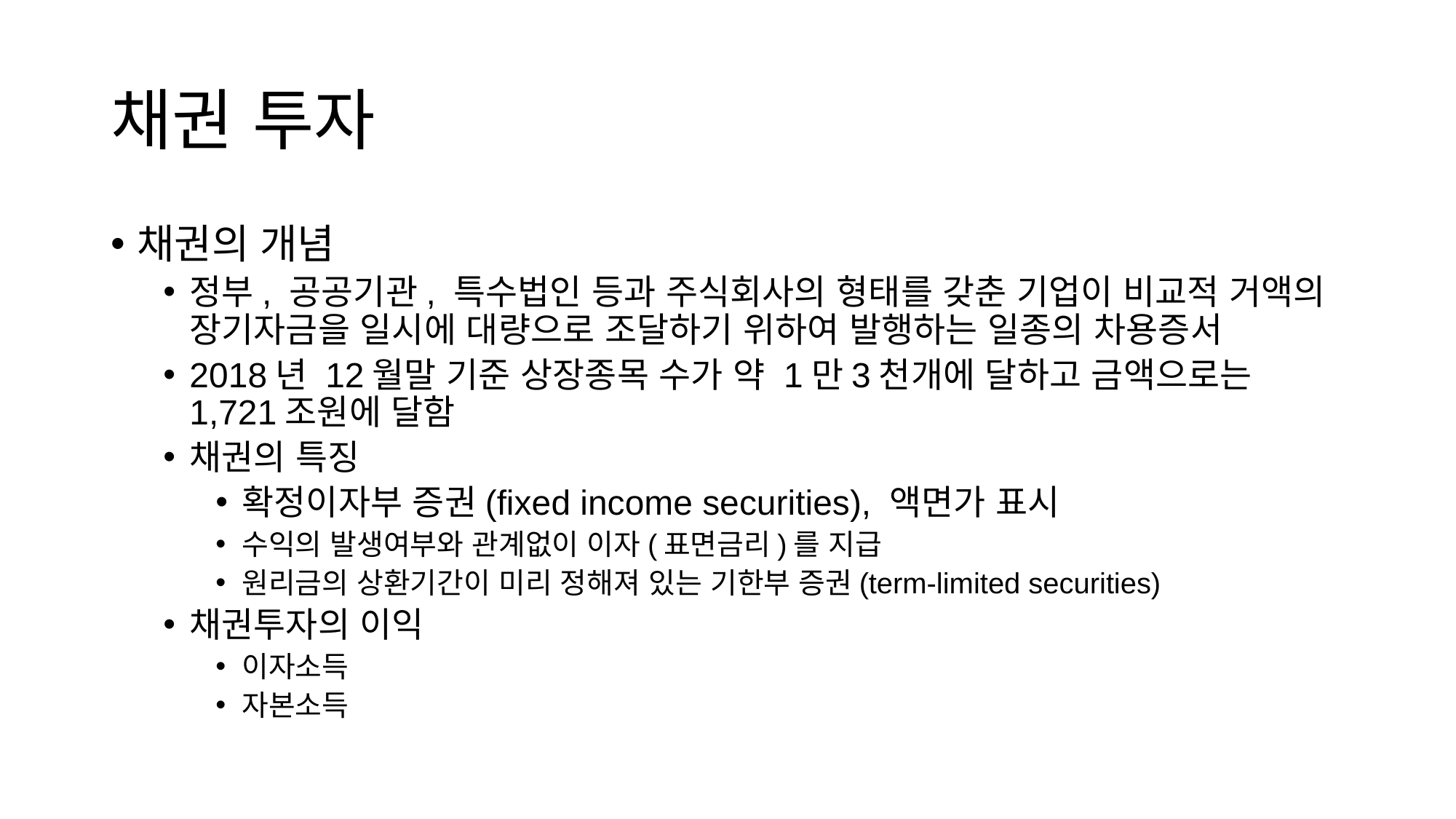

# 채권 투자
채권의 개념
정부, 공공기관, 특수법인 등과 주식회사의 형태를 갖춘 기업이 비교적 거액의 장기자금을 일시에 대량으로 조달하기 위하여 발행하는 일종의 차용증서
2018년 12월말 기준 상장종목 수가 약 1만3천개에 달하고 금액으로는 1,721조원에 달함
채권의 특징
확정이자부 증권(fixed income securities), 액면가 표시
수익의 발생여부와 관계없이 이자(표면금리)를 지급
원리금의 상환기간이 미리 정해져 있는 기한부 증권(term-limited securities)
채권투자의 이익
이자소득
자본소득